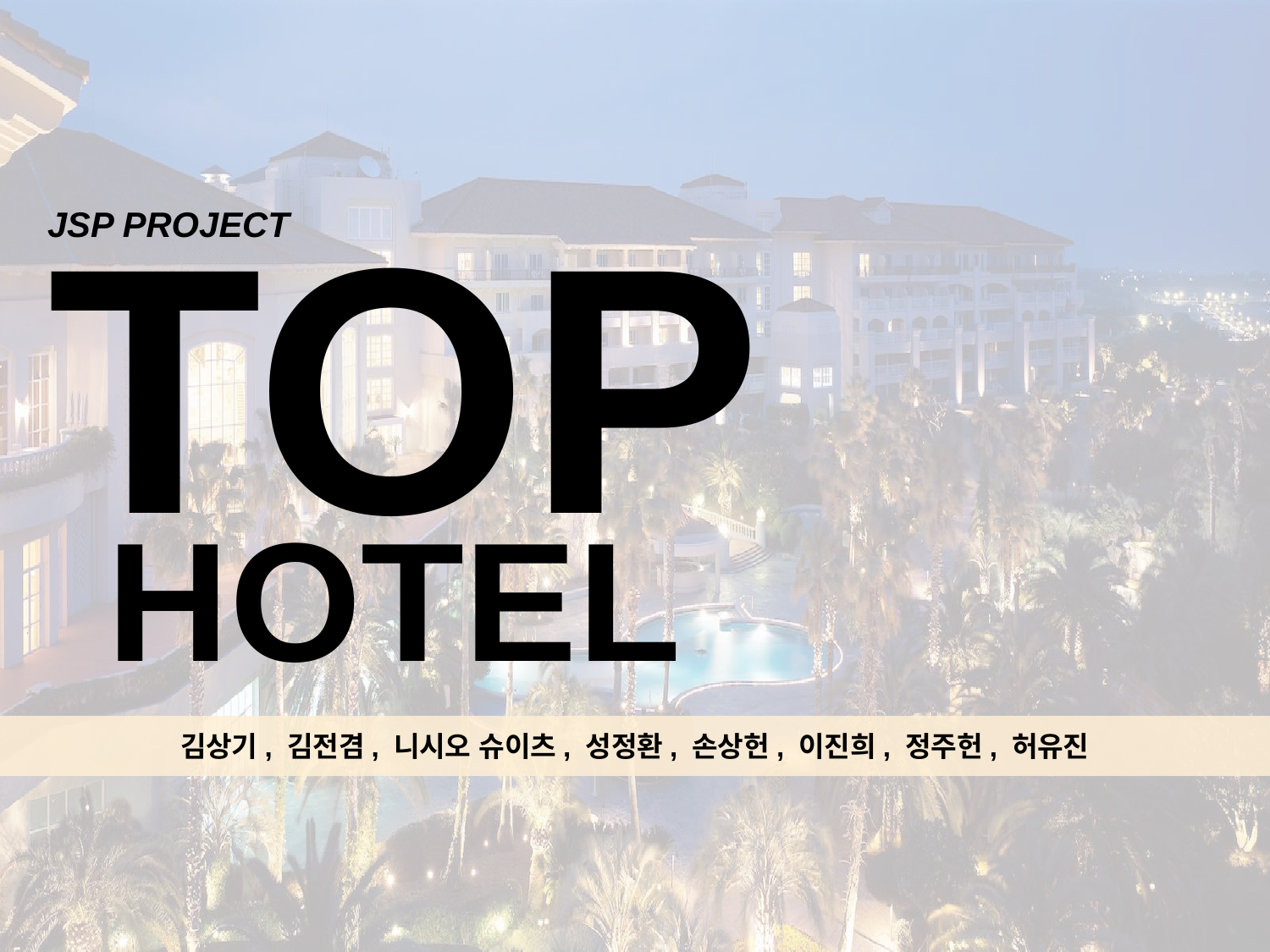

TOP
JSP PROJECT
HOTEL
김상기, 김전겸, 니시오 슈이츠, 성정환, 손상헌, 이진희, 정주헌, 허유진